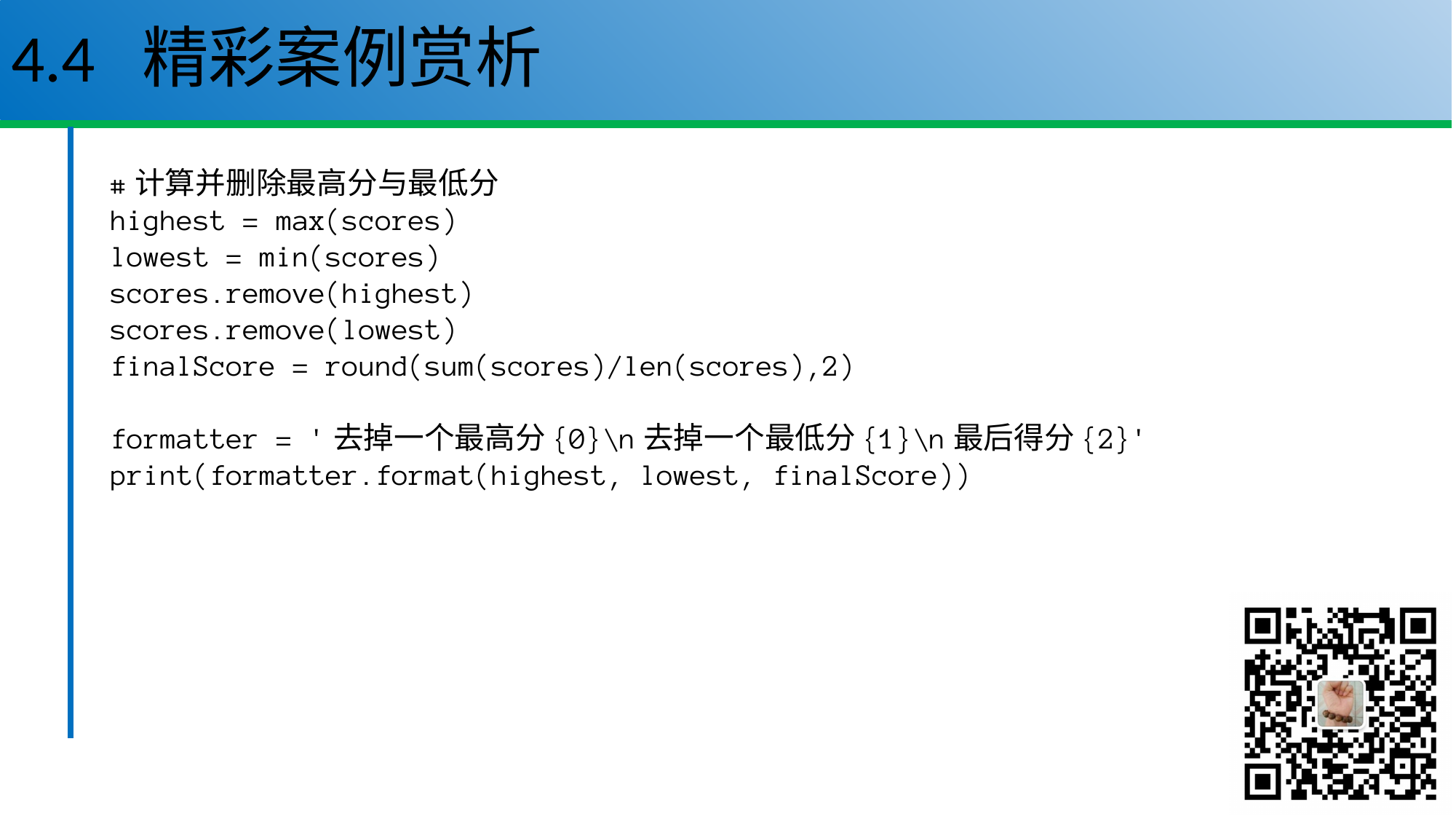

# 4.4  精彩案例赏析
#计算并删除最高分与最低分
highest = max(scores)
lowest = min(scores)
scores.remove(highest)
scores.remove(lowest)
finalScore = round(sum(scores)/len(scores),2)

formatter = '去掉一个最高分{0}\n去掉一个最低分{1}\n最后得分{2}'
print(formatter.format(highest, lowest, finalScore))
37